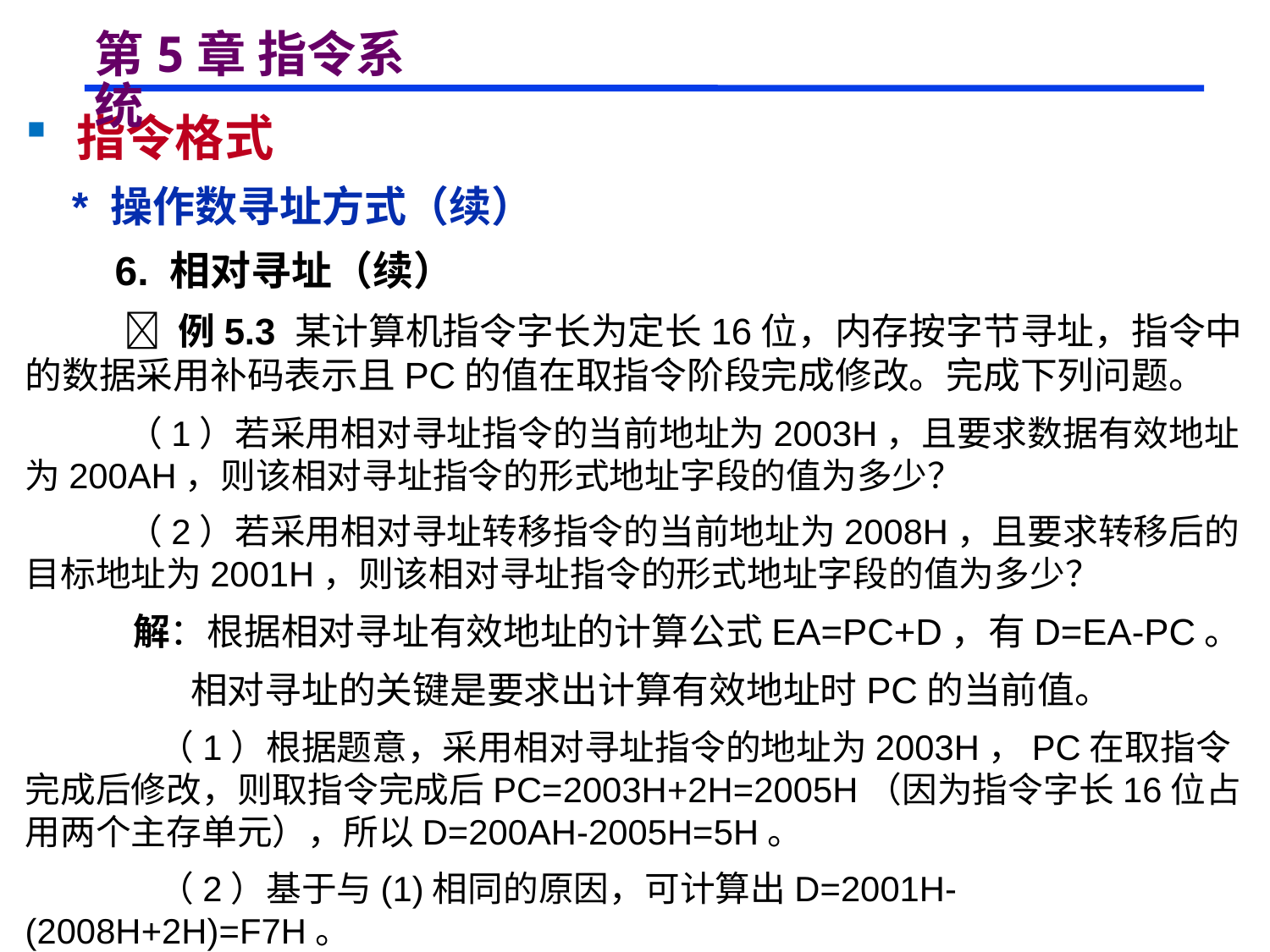

# 第5章 指令系统
 指令格式
    * 操作数寻址方式（续）
        6. 相对寻址（续）
            • 例5.3 某计算机指令字长为定长16位，内存按字节寻址，指令中的数据采用补码表示且PC的值在取指令阶段完成修改。完成下列问题。
            （1）若采用相对寻址指令的当前地址为2003H，且要求数据有效地址为200AH，则该相对寻址指令的形式地址字段的值为多少？
            （2）若采用相对寻址转移指令的当前地址为2008H，且要求转移后的目标地址为2001H，则该相对寻址指令的形式地址字段的值为多少？
            解：根据相对寻址有效地址的计算公式EA=PC+D，有D=EA-PC。
                   相对寻址的关键是要求出计算有效地址时PC的当前值。
                （1）根据题意，采用相对寻址指令的地址为2003H，PC在取指令完成后修改，则取指令完成后PC=2003H+2H=2005H（因为指令字长16位占用两个主存单元），所以D=200AH-2005H=5H。
                （2）基于与(1)相同的原因，可计算出D=2001H-(2008H+2H)=F7H。